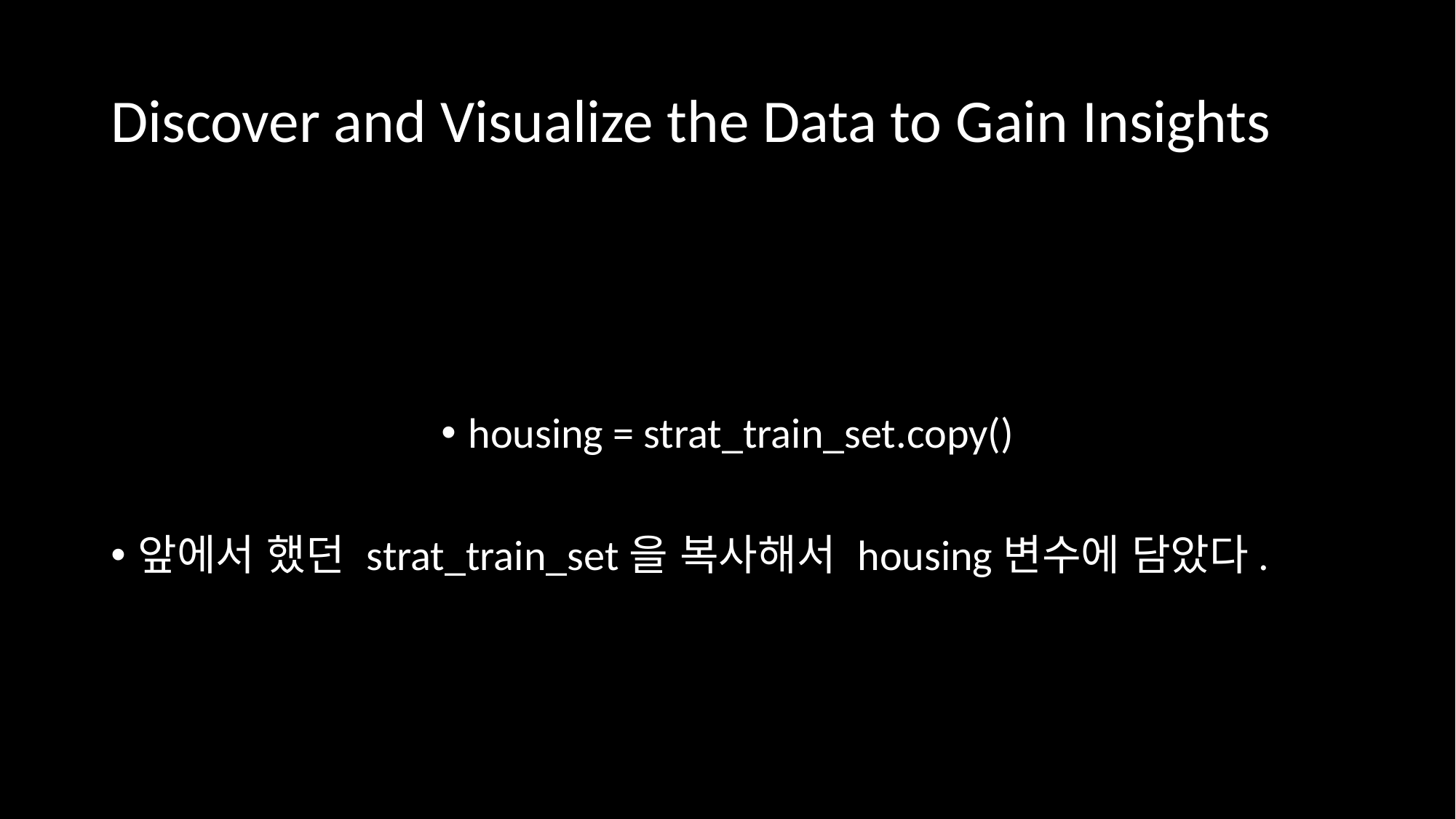

# Discover and Visualize the Data to Gain Insights

housing = strat_train_set.copy()

앞에서 했던 strat_train_set을 복사해서 housing변수에 담았다.